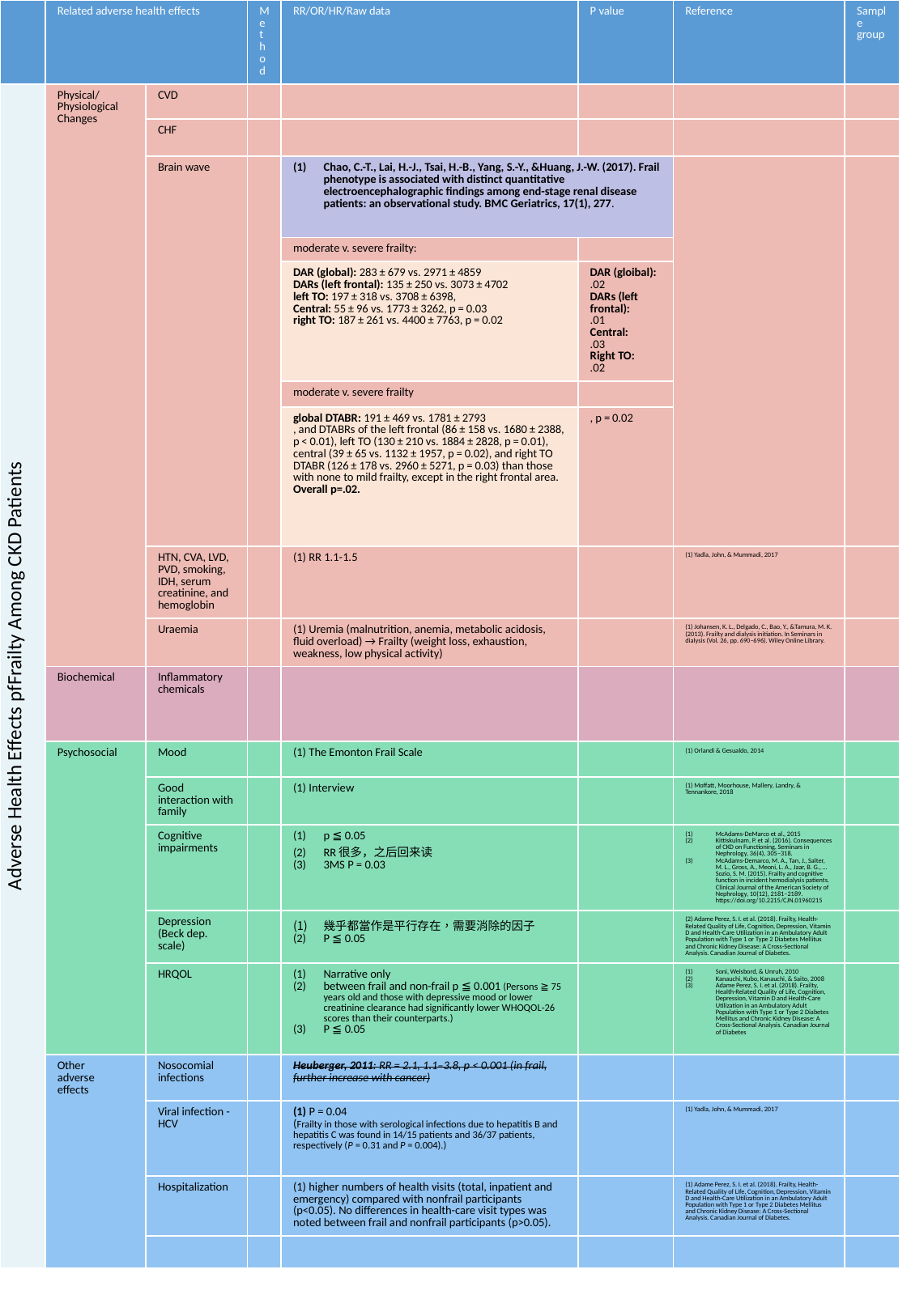

|  | Related adverse health effects |  | Method | RR/OR/HR/Raw data | P value | Reference | Sample group |
| --- | --- | --- | --- | --- | --- | --- | --- |
| Adverse Health Effects pfFrailty Among CKD Patients | Physical/ Physiological Changes | CVD |  |  |  |  |  |
|  |  | CHF |  |  |  |  |  |
|  |  | Brain wave |  | Chao, C.-T., Lai, H.-J., Tsai, H.-B., Yang, S.-Y., &Huang, J.-W. (2017). Frail phenotype is associated with distinct quantitative electroencephalographic findings among end-stage renal disease patients: an observational study. BMC Geriatrics, 17(1), 277. |  |  |  |
|  |  |  |  | moderate v. severe frailty: |  |  |  |
|  |  |  |  | DAR (global): 283 ± 679 vs. 2971 ± 4859 DARs (left frontal): 135 ± 250 vs. 3073 ± 4702 left TO: 197 ± 318 vs. 3708 ± 6398, Central: 55 ± 96 vs. 1773 ± 3262, p = 0.03 right TO: 187 ± 261 vs. 4400 ± 7763, p = 0.02 | DAR (gloibal): .02 DARs (left frontal): .01 Central: .03 Right TO: .02 |  |  |
|  |  |  |  | moderate v. severe frailty |  |  |  |
|  |  |  |  | global DTABR: 191 ± 469 vs. 1781 ± 2793 , and DTABRs of the left frontal (86 ± 158 vs. 1680 ± 2388, p < 0.01), left TO (130 ± 210 vs. 1884 ± 2828, p = 0.01), central (39 ± 65 vs. 1132 ± 1957, p = 0.02), and right TO DTABR (126 ± 178 vs. 2960 ± 5271, p = 0.03) than those with none to mild frailty, except in the right frontal area. Overall p=.02. | , p = 0.02 |  |  |
|  |  | HTN, CVA, LVD, PVD, smoking, IDH, serum creatinine, and hemoglobin |  | (1) RR 1.1-1.5 |  | (1) Yadla, John, & Mummadi, 2017 |  |
|  |  | Uraemia |  | (1) Uremia (malnutrition, anemia, metabolic acidosis, fluid overload) → Frailty (weight loss, exhaustion, weakness, low physical activity) |  | (1) Johansen, K. L., Delgado, C., Bao, Y., &Tamura, M. K. (2013). Frailty and dialysis initiation. In Seminars in dialysis (Vol. 26, pp. 690–696). Wiley Online Library. |  |
|  | Biochemical | Inflammatory chemicals |  |  |  |  |  |
|  | Psychosocial | Mood |  | (1) The Emonton Frail Scale |  | (1) Orlandi & Gesualdo, 2014 |  |
|  |  | Good interaction with family |  | (1) Interview |  | (1) Moffatt, Moorhouse, Mallery, Landry, & Tennankore, 2018 |  |
|  |  | Cognitive impairments |  | p ≦ 0.05 RR很多，之后回来读 3MS P = 0.03 |  | McAdams-DeMarco et al., 2015 Kittiskulnam, P. et al. (2016). Consequences of CKD on Functioning. Seminars in Nephrology, 36(4), 305–318. McAdams-Demarco, M. A., Tan, J., Salter, M. L., Gross, A., Meoni, L. A., Jaar, B. G., …Sozio, S. M. (2015). Frailty and cognitive function in incident hemodialysis patients. Clinical Journal of the American Society of Nephrology, 10(12), 2181–2189. https://doi.org/10.2215/CJN.01960215 |  |
|  |  | Depression (Beck dep. scale) |  | 幾乎都當作是平行存在，需要消除的因子 P ≦ 0.05 |  | (2) Adame Perez, S. I. et al. (2018). Frailty, Health-Related Quality of Life, Cognition, Depression, Vitamin D and Health-Care Utilization in an Ambulatory Adult Population with Type 1 or Type 2 Diabetes Mellitus and Chronic Kidney Disease: A Cross-Sectional Analysis. Canadian Journal of Diabetes. |  |
|  |  | HRQOL |  | Narrative only between frail and non-frail p ≦ 0.001 (Persons ≧ 75 years old and those with depressive mood or lower creatinine clearance had significantly lower WHOQOL-26 scores than their counterparts.) P ≦ 0.05 |  | Soni, Weisbord, & Unruh, 2010 Kanauchi, Kubo, Kanauchi, & Saito, 2008 Adame Perez, S. I. et al. (2018). Frailty, Health-Related Quality of Life, Cognition, Depression, Vitamin D and Health-Care Utilization in an Ambulatory Adult Population with Type 1 or Type 2 Diabetes Mellitus and Chronic Kidney Disease: A Cross-Sectional Analysis. Canadian Journal of Diabetes |  |
|  | Other adverse effects | Nosocomial infections |  | Heuberger, 2011: RR = 2.1, 1.1–3.8, p < 0.001 (in frail, further increase with cancer) |  |  |  |
|  |  | Viral infection - HCV |  | (1) P = 0.04 (Frailty in those with serological infections due to hepatitis B and hepatitis C was found in 14/15 patients and 36/37 patients, respectively (P = 0.31 and P = 0.004).) |  | (1) Yadla, John, & Mummadi, 2017 |  |
|  |  | Hospitalization |  | (1) higher numbers of health visits (total, inpatient and emergency) compared with nonfrail participants (p<0.05). No differences in health-care visit types was noted between frail and nonfrail participants (p>0.05). |  | (1) Adame Perez, S. I. et al. (2018). Frailty, Health-Related Quality of Life, Cognition, Depression, Vitamin D and Health-Care Utilization in an Ambulatory Adult Population with Type 1 or Type 2 Diabetes Mellitus and Chronic Kidney Disease: A Cross-Sectional Analysis. Canadian Journal of Diabetes. |  |
|  |  |  |  |  |  |  |  |
#